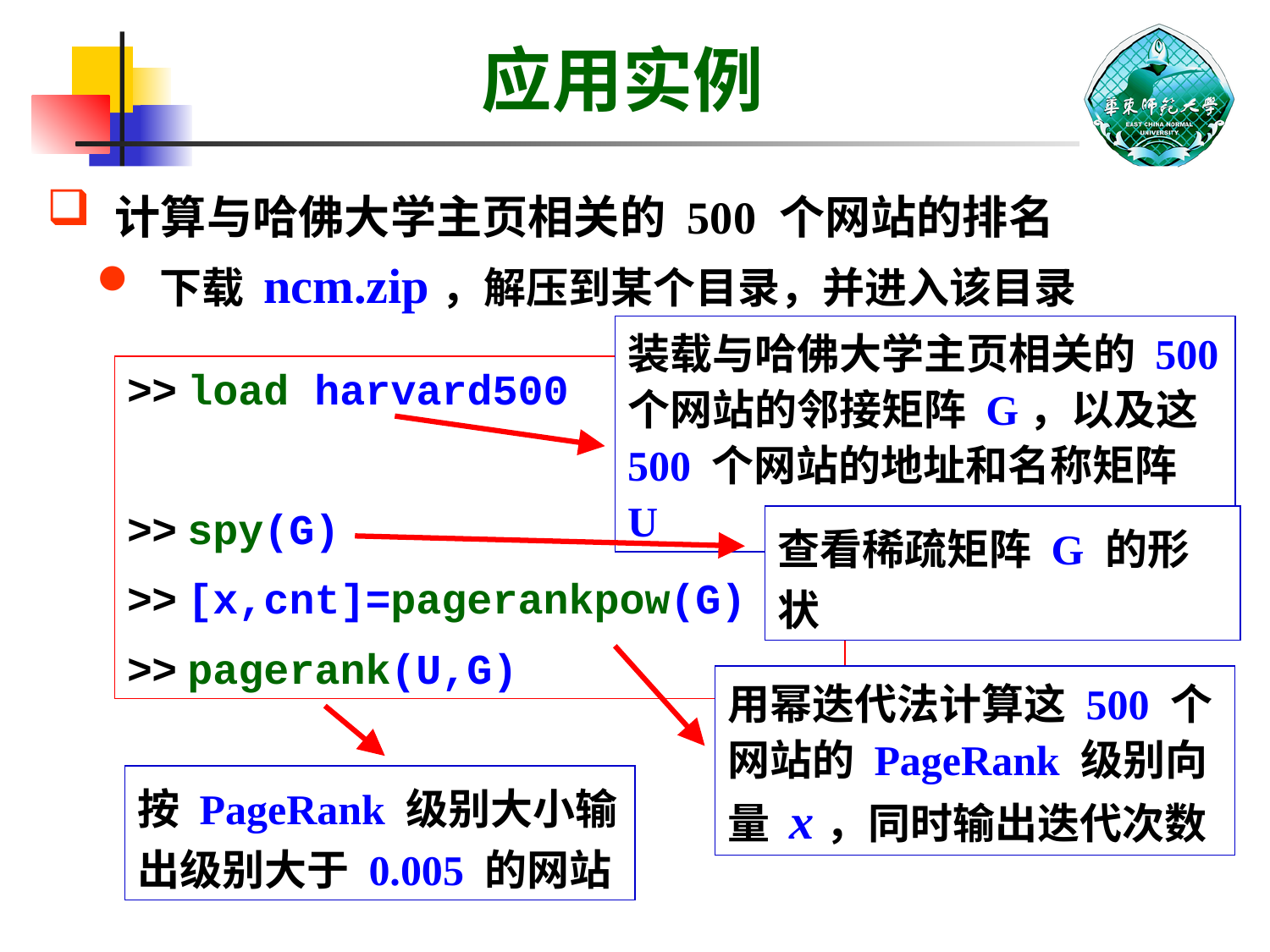

# 应用实例
 计算与哈佛大学主页相关的 500 个网站的排名
 下载 ncm.zip，解压到某个目录，并进入该目录
装载与哈佛大学主页相关的 500 个网站的邻接矩阵 G，以及这500 个网站的地址和名称矩阵 U
>> load harvard500

>> spy(G)
>> [x,cnt]=pagerankpow(G)
>> pagerank(U,G)

查看稀疏矩阵 G 的形状

用幂迭代法计算这 500 个网站的 PageRank 级别向量 x，同时输出迭代次数

按 PageRank 级别大小输出级别大于 0.005 的网站